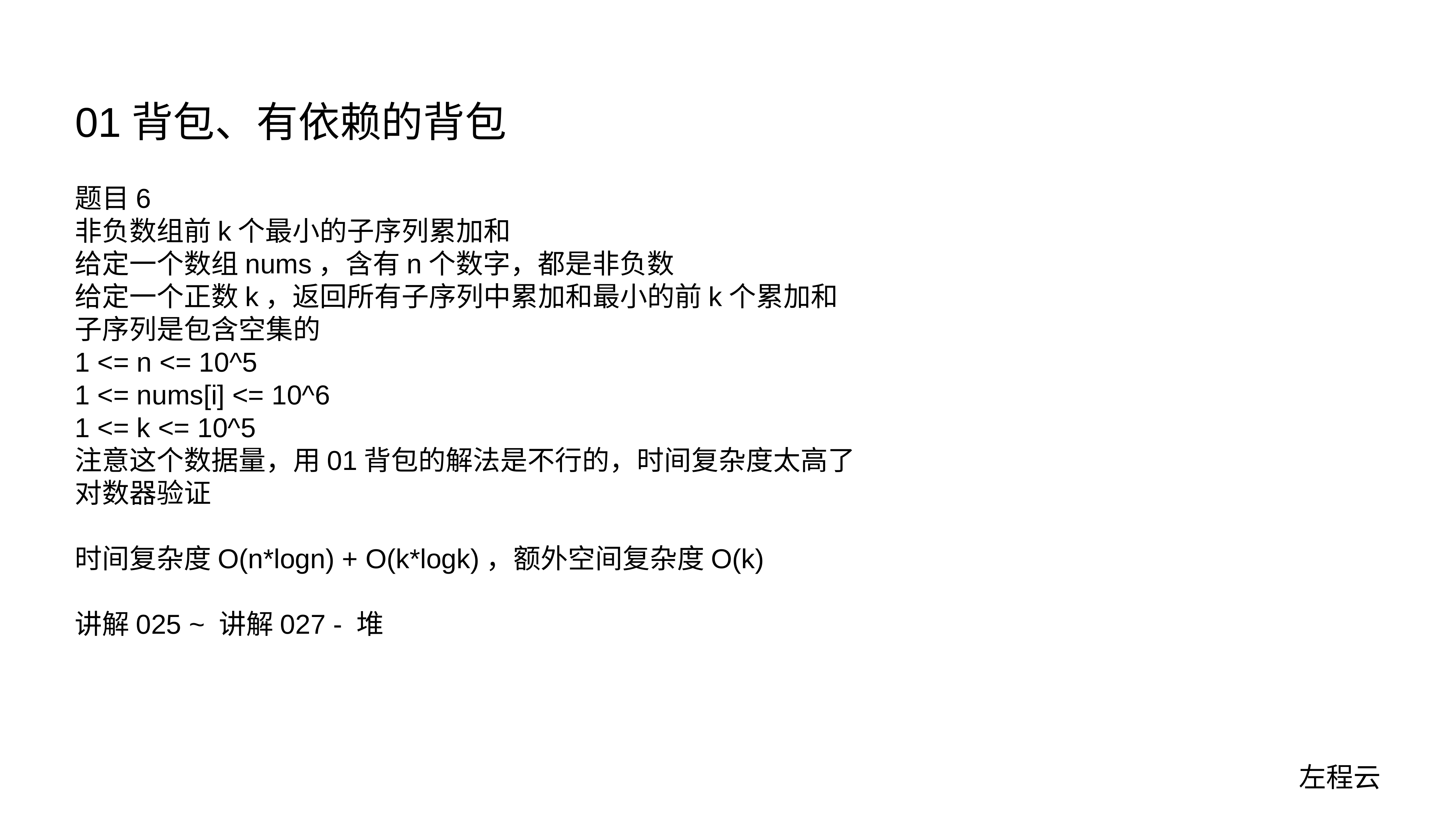

# 01背包、有依赖的背包
题目6
非负数组前k个最小的子序列累加和
给定一个数组nums，含有n个数字，都是非负数
给定一个正数k，返回所有子序列中累加和最小的前k个累加和
子序列是包含空集的
1 <= n <= 10^5
1 <= nums[i] <= 10^6
1 <= k <= 10^5
注意这个数据量，用01背包的解法是不行的，时间复杂度太高了
对数器验证

时间复杂度O(n*logn) + O(k*logk)，额外空间复杂度O(k)

讲解025 ~ 讲解027 - 堆
左程云